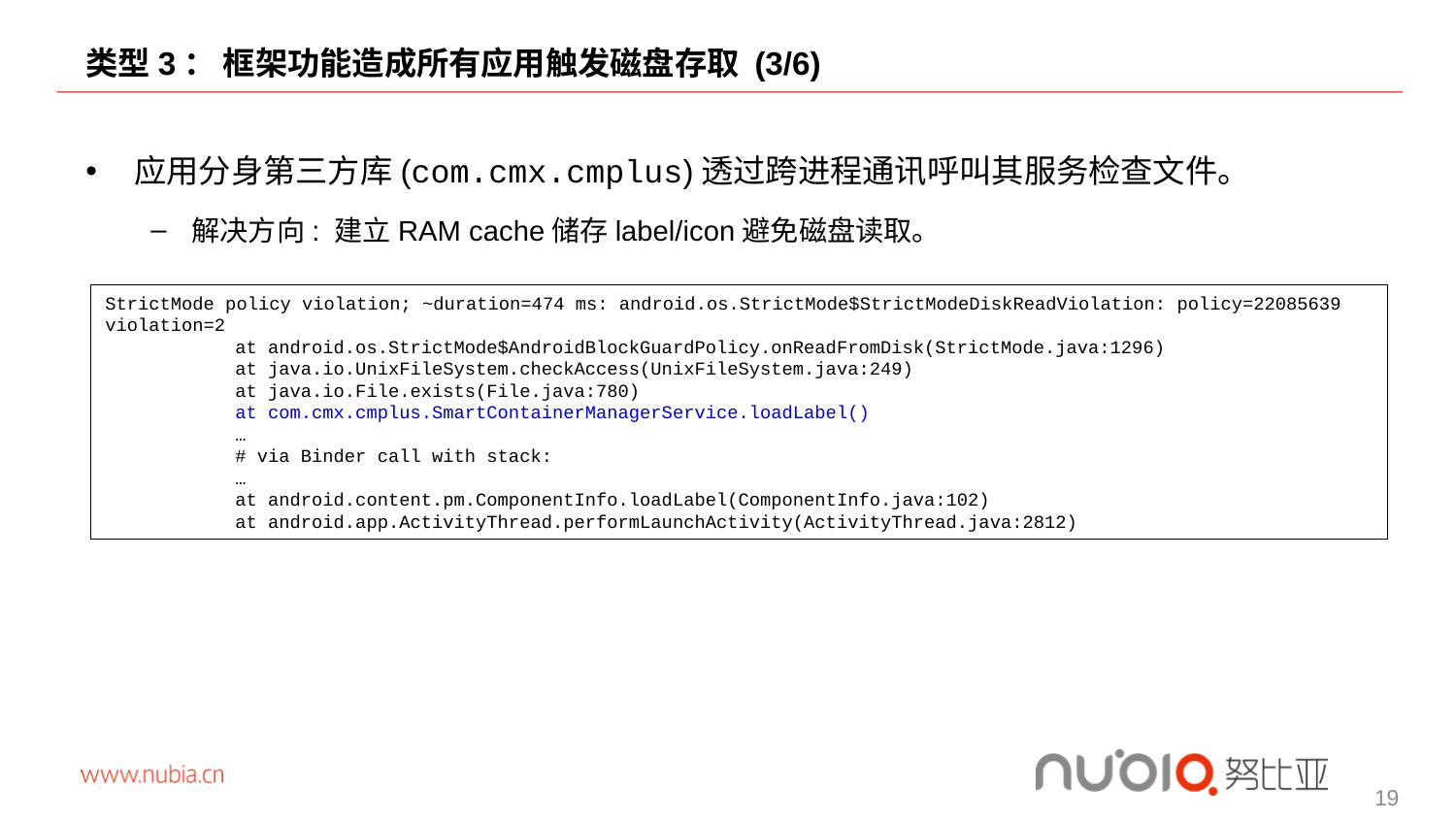

# 类型3： 框架功能造成所有应用触发磁盘存取 (3/6)
应用分身第三方库(com.cmx.cmplus)透过跨进程通讯呼叫其服务检查文件。
解决方向: 建立RAM cache储存label/icon避免磁盘读取。

StrictMode policy violation; ~duration=474 ms: android.os.StrictMode$StrictModeDiskReadViolation: policy=22085639 violation=2
at android.os.StrictMode$AndroidBlockGuardPolicy.onReadFromDisk(StrictMode.java:1296)
at java.io.UnixFileSystem.checkAccess(UnixFileSystem.java:249)
at java.io.File.exists(File.java:780)
at com.cmx.cmplus.SmartContainerManagerService.loadLabel()
…
# via Binder call with stack:
…
at android.content.pm.ComponentInfo.loadLabel(ComponentInfo.java:102)
at android.app.ActivityThread.performLaunchActivity(ActivityThread.java:2812)
19